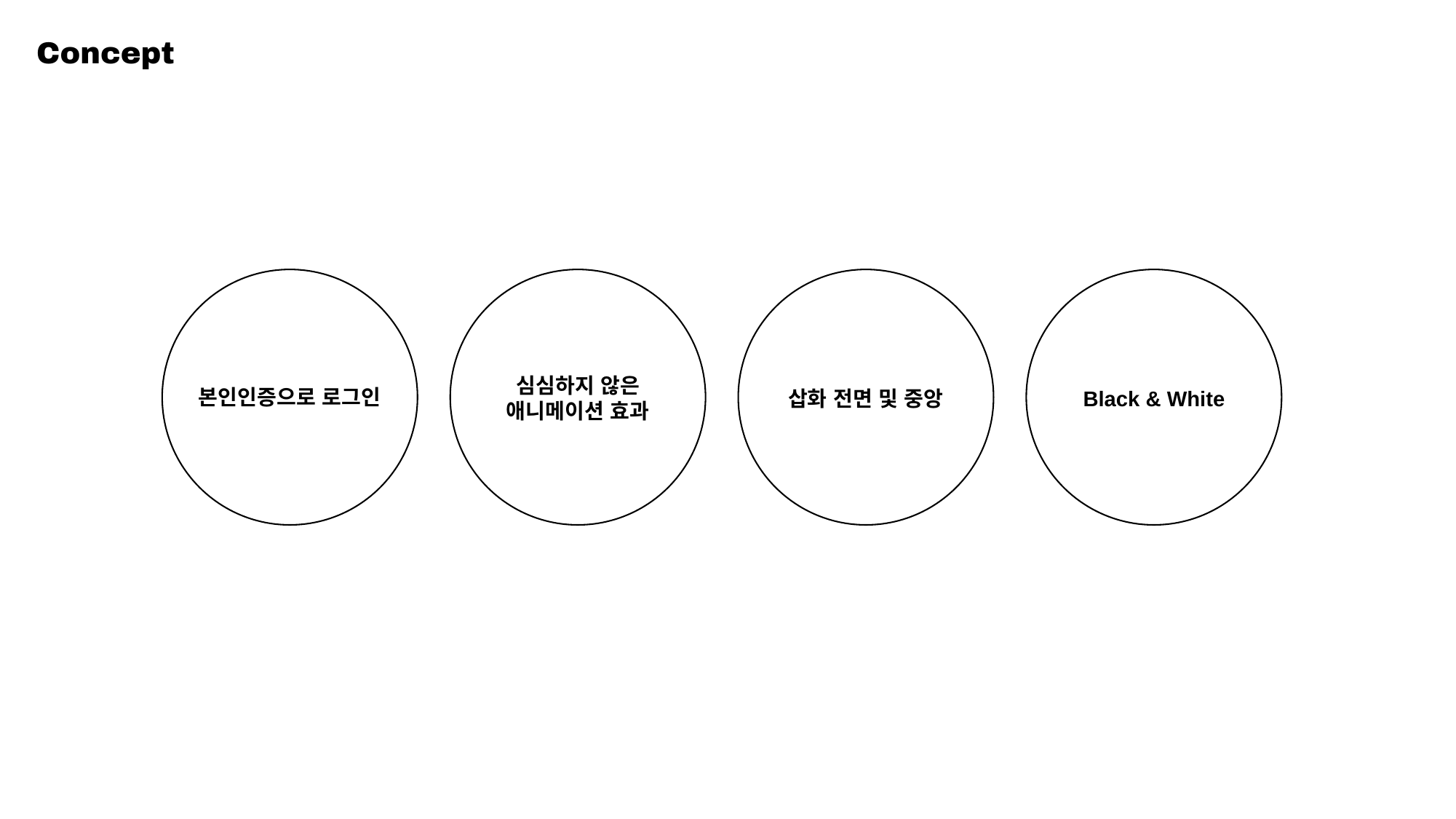

Concept

심심하지 않은
애니메이션 효과
본인인증으로 로그인
삽화 전면 및 중앙
Black & White